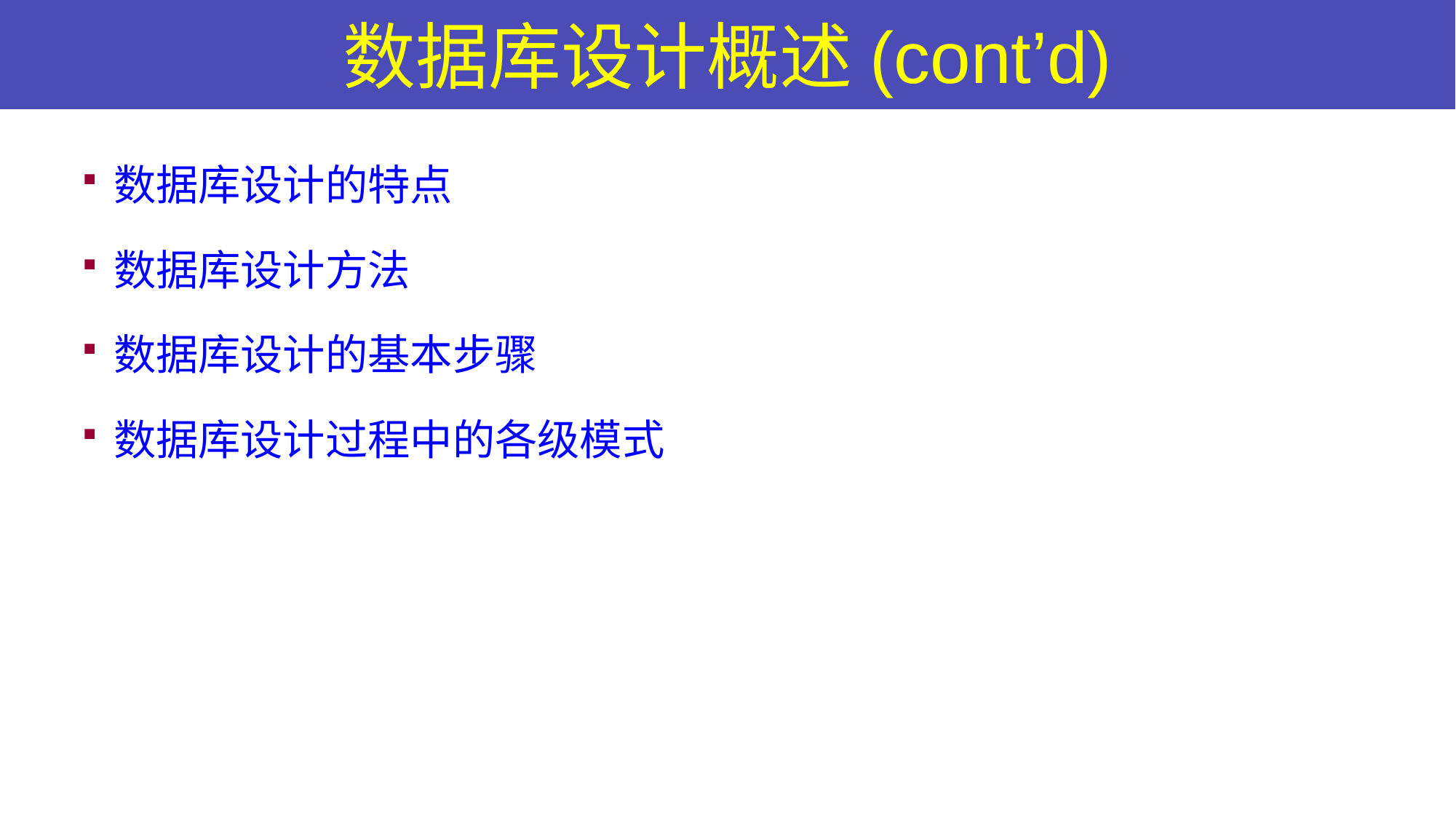

# 数据库设计概述(cont’d)
数据库设计的特点
数据库设计方法
数据库设计的基本步骤
数据库设计过程中的各级模式
6